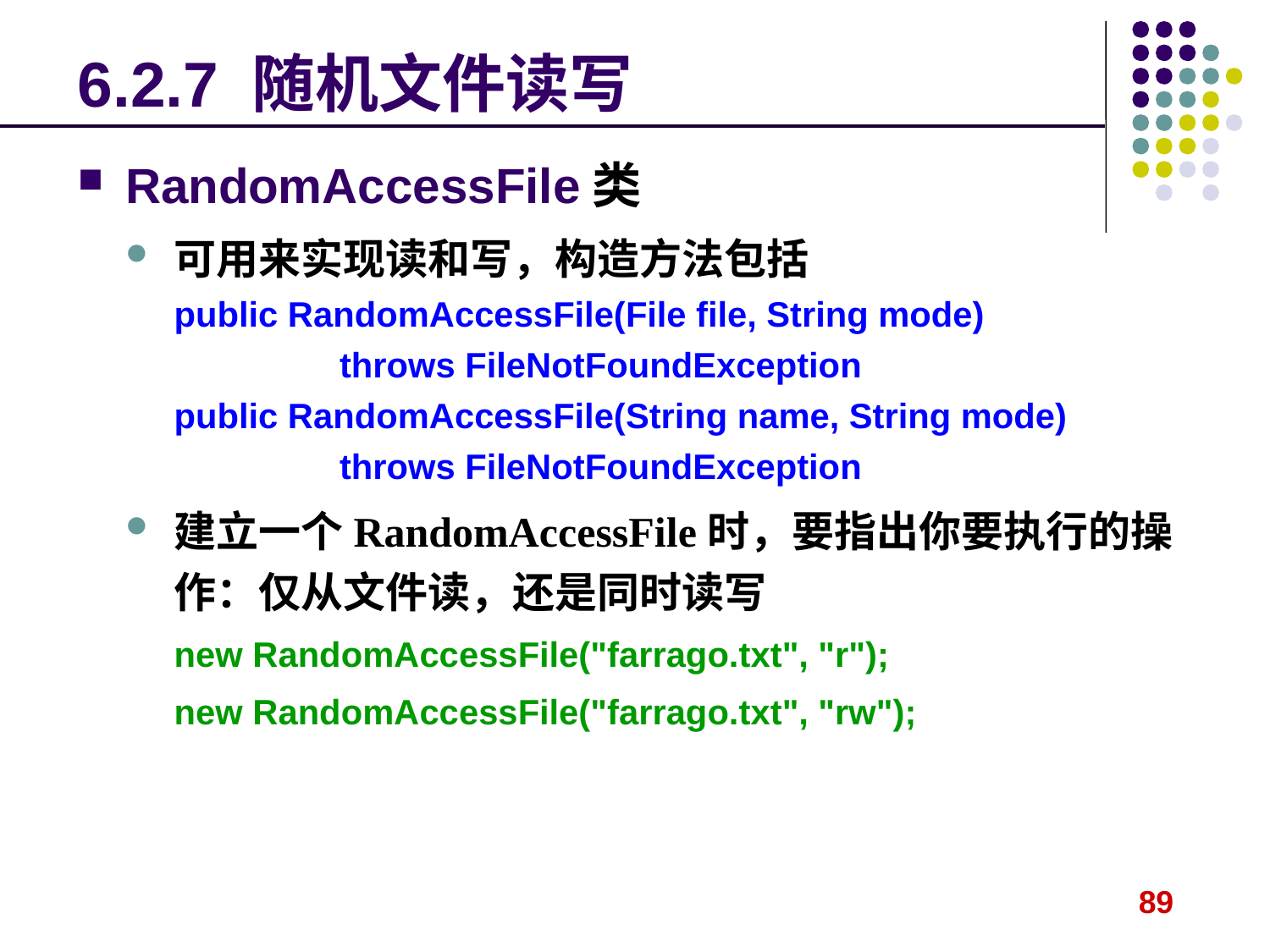

# 6.2.7 随机文件读写
RandomAccessFile类
可用来实现读和写，构造方法包括
public RandomAccessFile(File file, String mode)
                 throws FileNotFoundException
public RandomAccessFile(String name, String mode)
                 throws FileNotFoundException
建立一个RandomAccessFile时，要指出你要执行的操作：仅从文件读，还是同时读写
new RandomAccessFile("farrago.txt", "r");
new RandomAccessFile("farrago.txt", "rw");